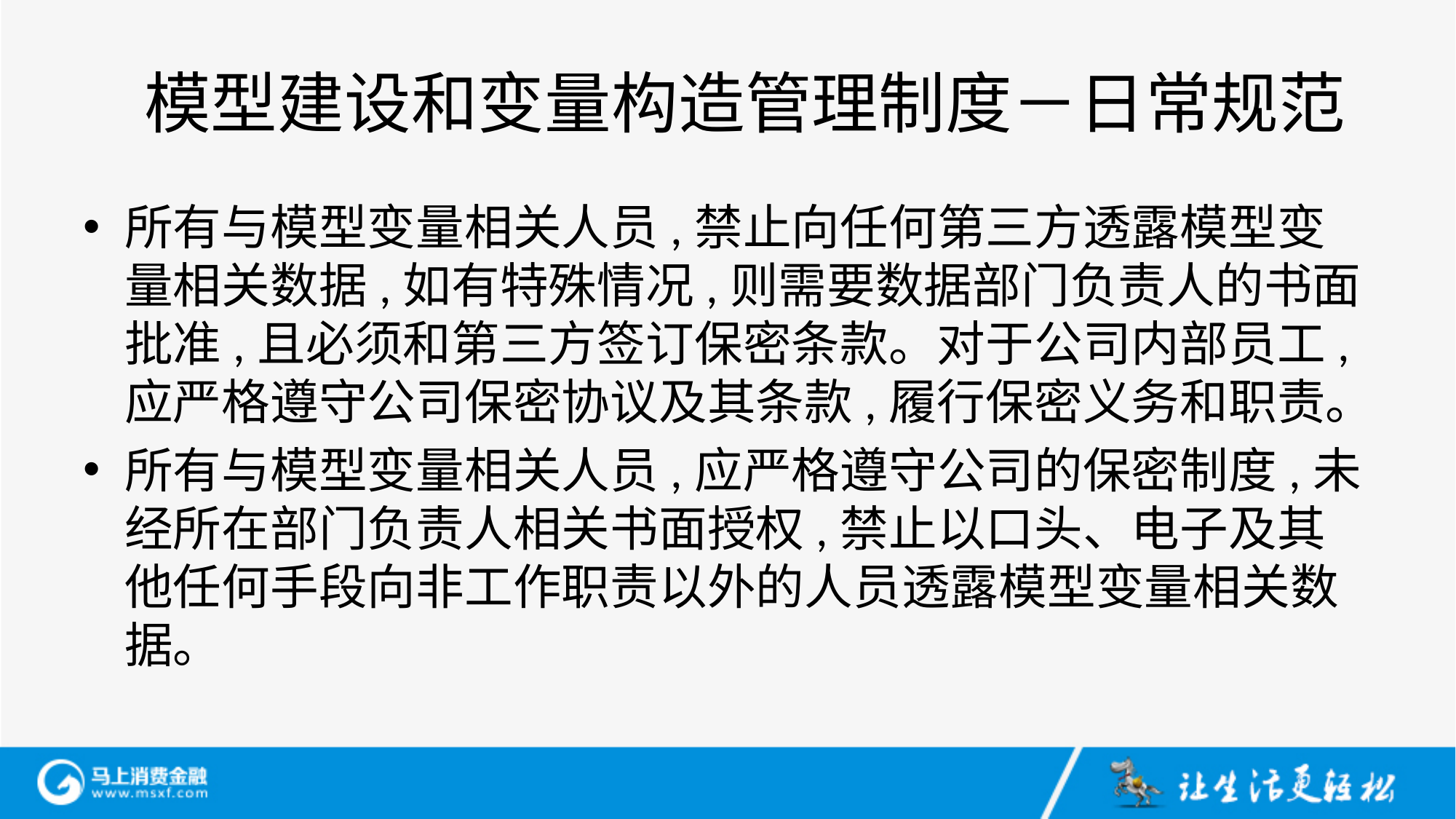

# 模型建设和变量构造管理制度－日常规范
所有与模型变量相关人员,禁止向任何第三方透露模型变量相关数据,如有特殊情况,则需要数据部门负责人的书面批准,且必须和第三方签订保密条款。对于公司内部员工, 应严格遵守公司保密协议及其条款,履行保密义务和职责。
所有与模型变量相关人员,应严格遵守公司的保密制度,未经所在部门负责人相关书面授权,禁止以口头、电子及其他任何手段向非工作职责以外的人员透露模型变量相关数据。